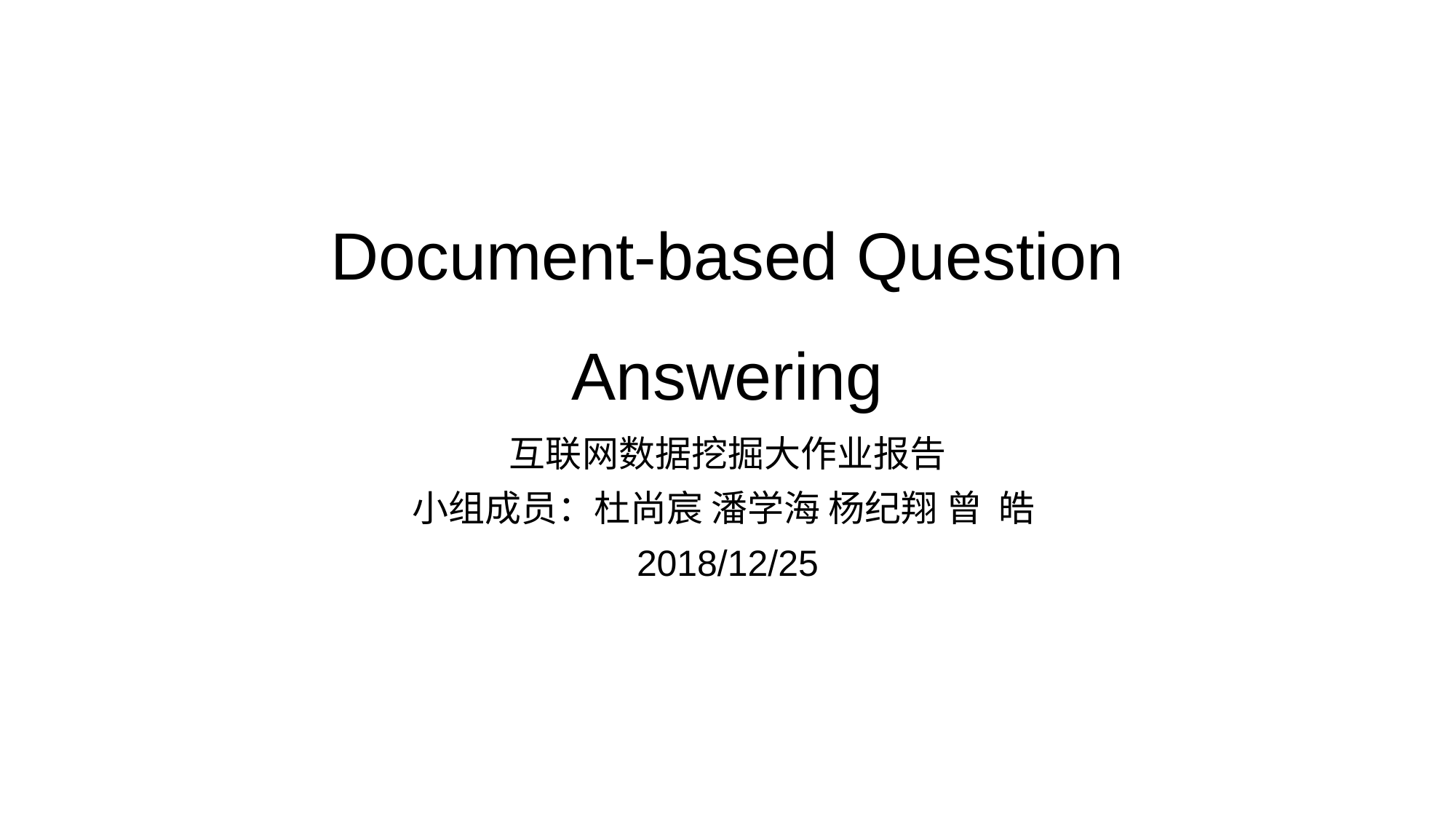

# Document-based Question Answering
互联网数据挖掘大作业报告
小组成员：杜尚宸 潘学海 杨纪翔 曾  皓
2018/12/25